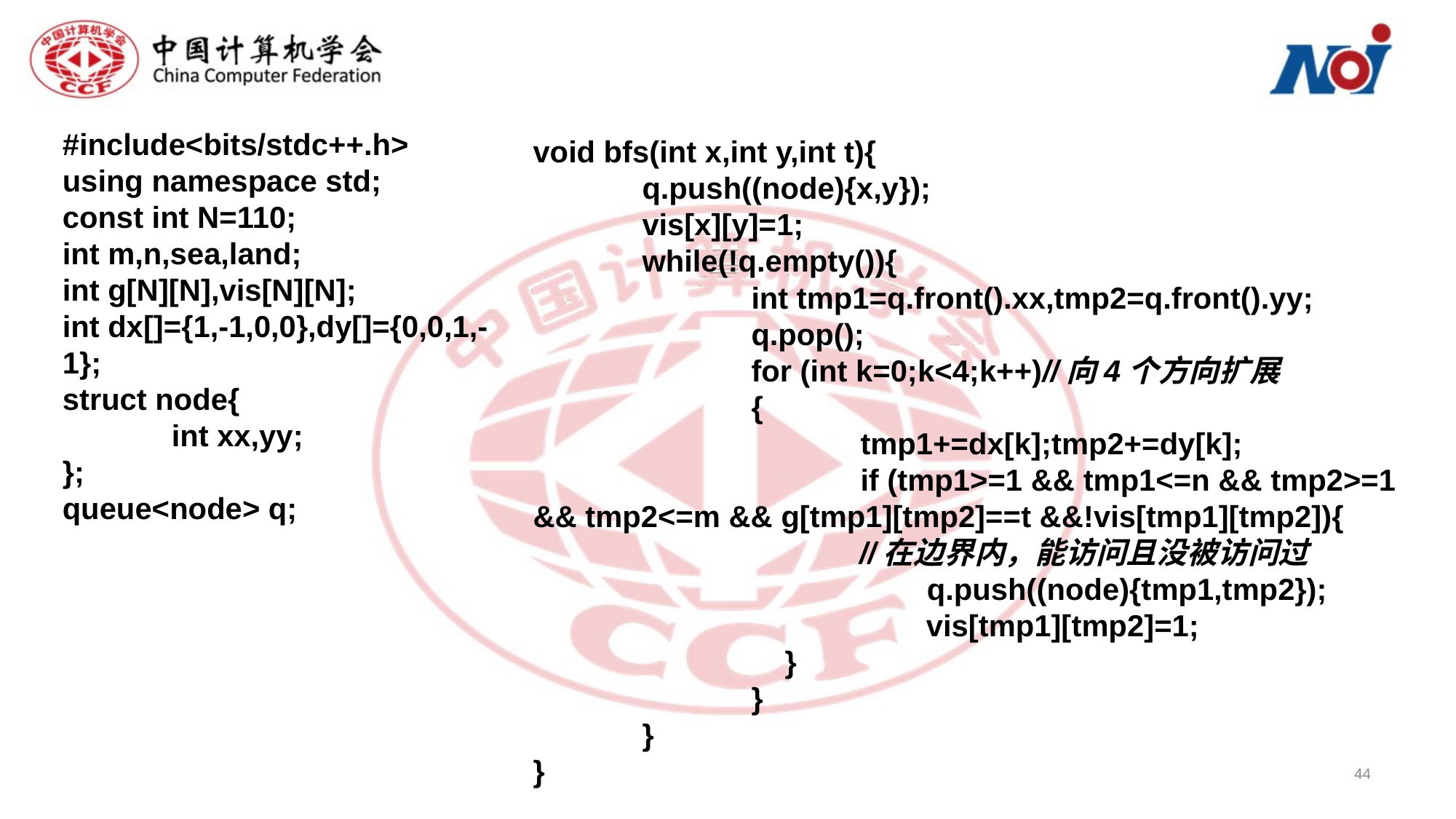

#include<bits/stdc++.h>
using namespace std;
const int N=110;
int m,n,sea,land;
int g[N][N],vis[N][N];
int dx[]={1,-1,0,0},dy[]={0,0,1,-1};
struct node{
	int xx,yy;
};
queue<node> q;
void bfs(int x,int y,int t){
	q.push((node){x,y});
	vis[x][y]=1;
	while(!q.empty()){
		int tmp1=q.front().xx,tmp2=q.front().yy;
		q.pop();
		for (int k=0;k<4;k++)//向4个方向扩展
		{
			tmp1+=dx[k];tmp2+=dy[k];
			if (tmp1>=1 && tmp1<=n && tmp2>=1 && tmp2<=m && g[tmp1][tmp2]==t &&!vis[tmp1][tmp2]){
                                       //在边界内，能访问且没被访问过
	  	                     q.push((node){tmp1,tmp2});
                                               vis[tmp1][tmp2]=1;
		    }
		}
	}
}
44